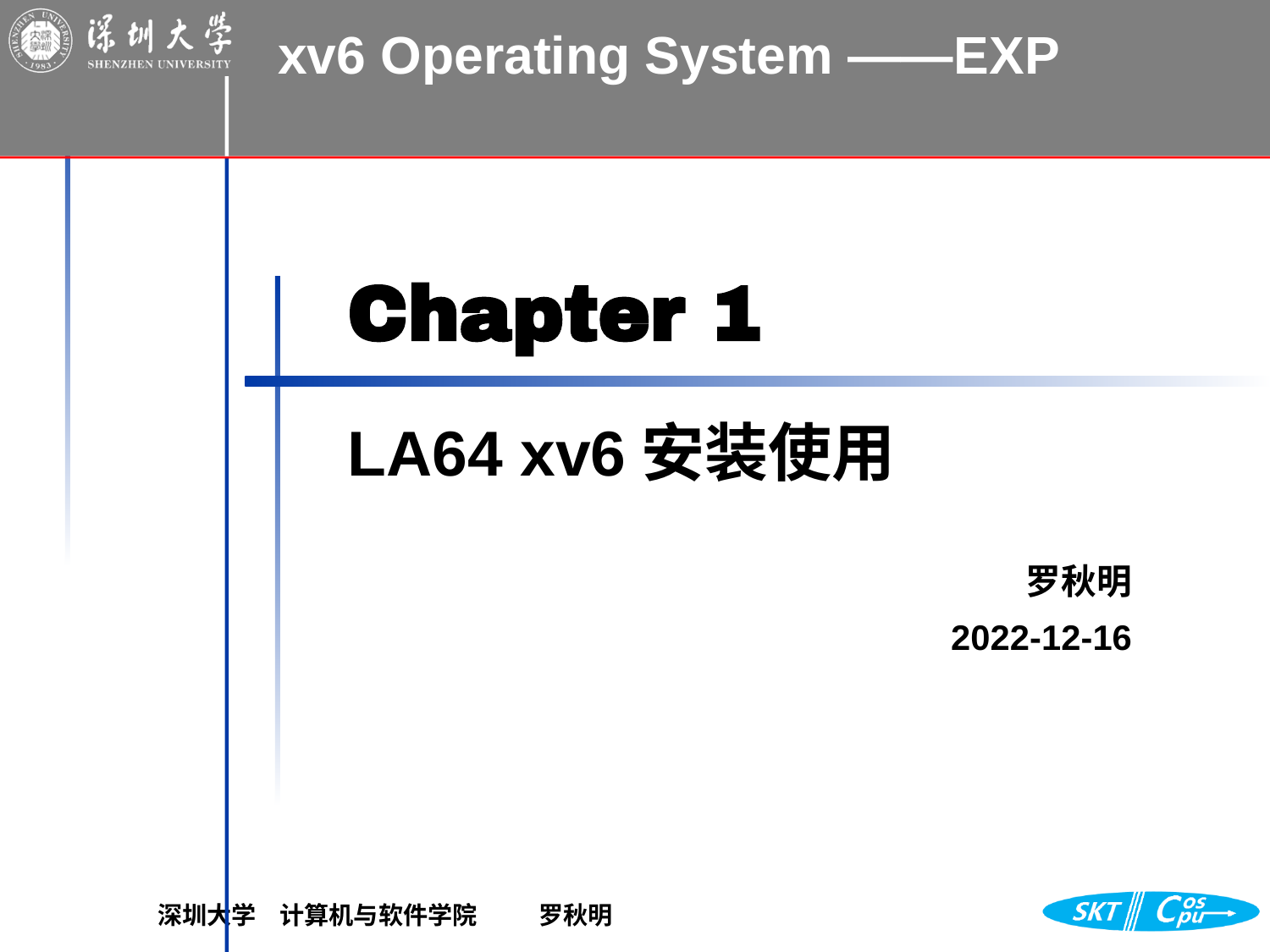

# Chapter 1
LA64 xv6安装使用

罗秋明
2022-12-16